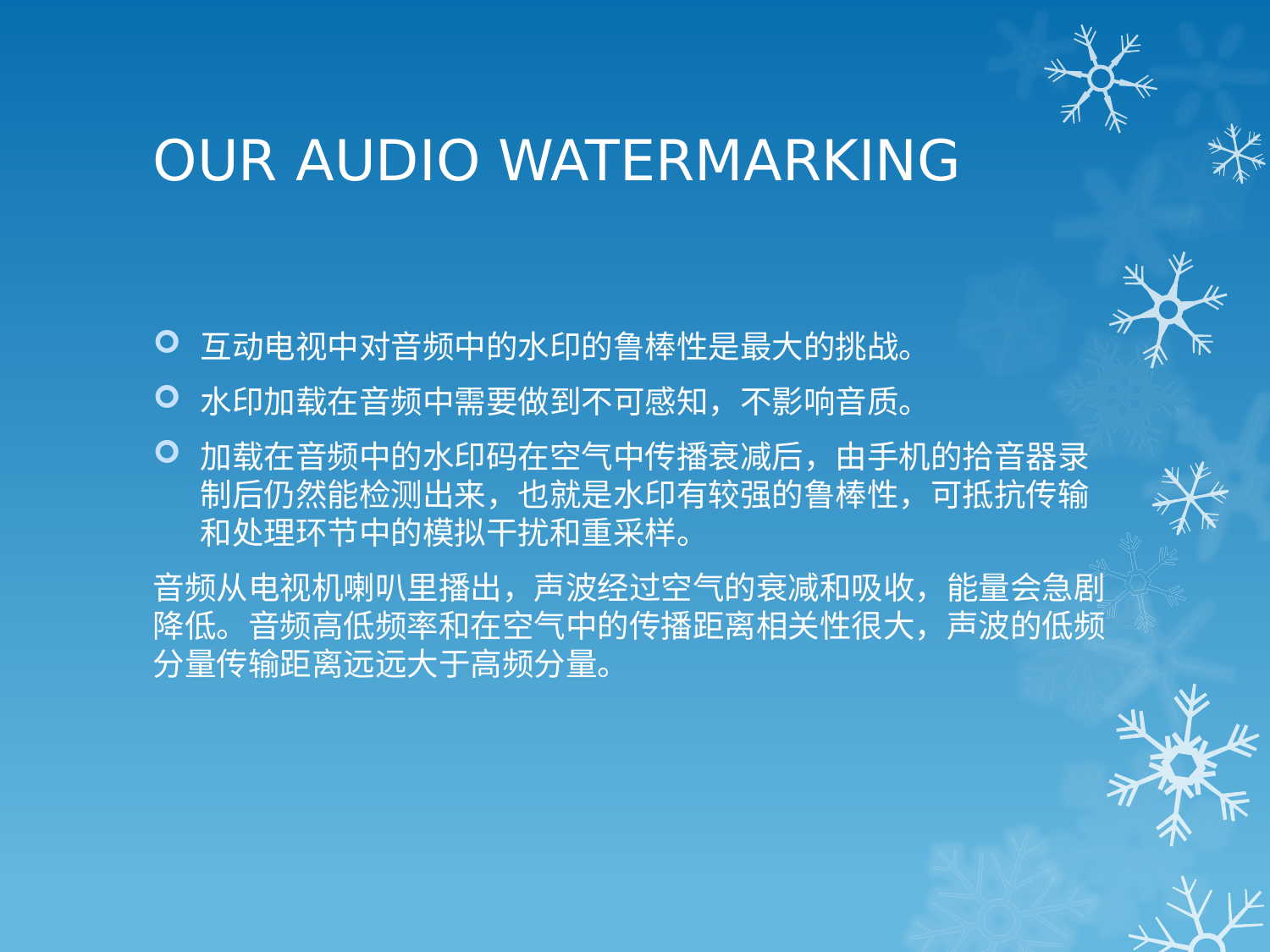

# OUR AUDIO WATERMARKING
互动电视中对音频中的水印的鲁棒性是最大的挑战。
水印加载在音频中需要做到不可感知，不影响音质。
加载在音频中的水印码在空气中传播衰减后，由手机的拾音器录制后仍然能检测出来，也就是水印有较强的鲁棒性，可抵抗传输和处理环节中的模拟干扰和重采样。
音频从电视机喇叭里播出，声波经过空气的衰减和吸收，能量会急剧降低。音频高低频率和在空气中的传播距离相关性很大，声波的低频分量传输距离远远大于高频分量。